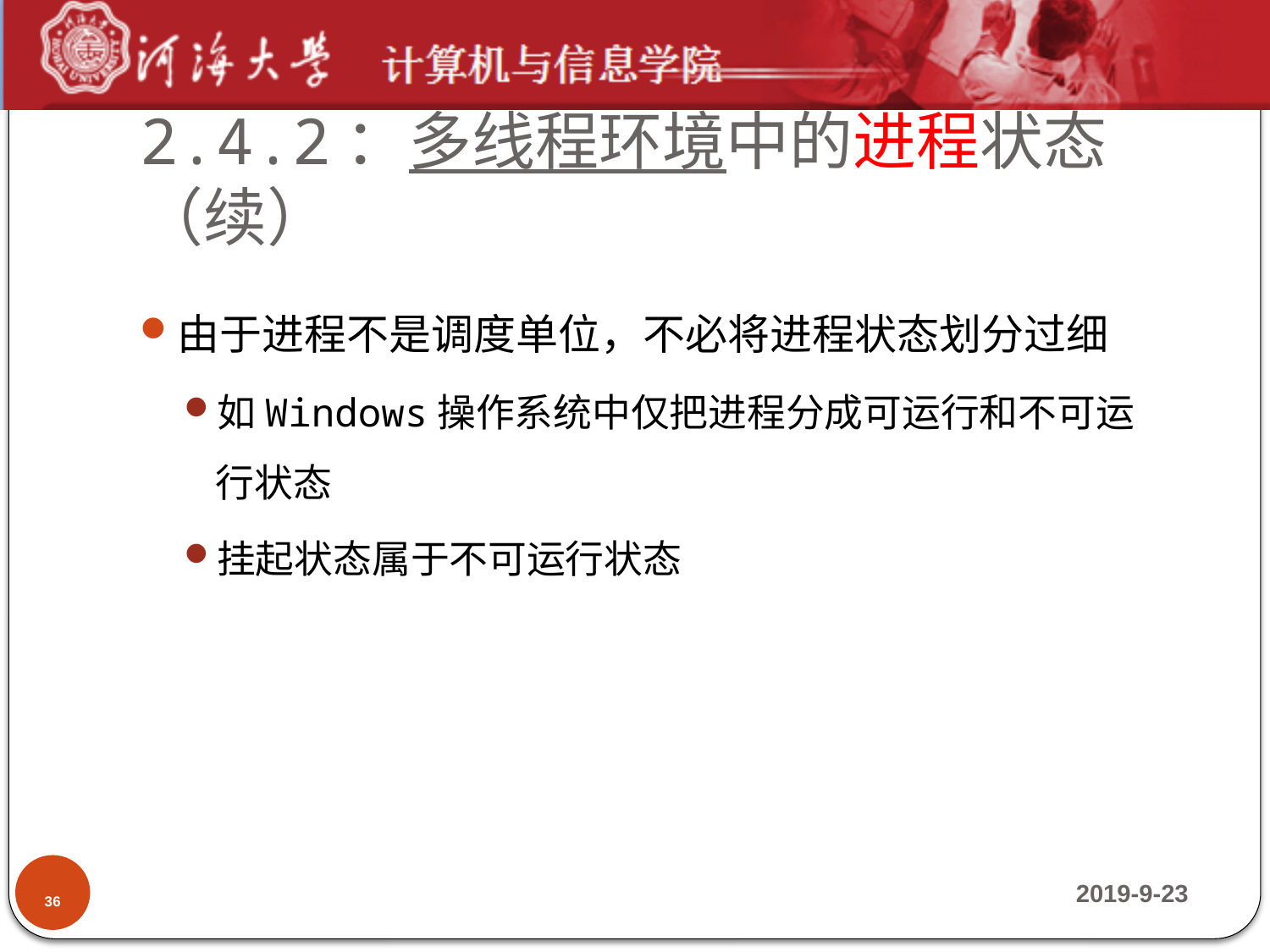

# 2.4.2：多线程环境中的进程状态（续）
由于进程不是调度单位，不必将进程状态划分过细
如Windows操作系统中仅把进程分成可运行和不可运行状态
挂起状态属于不可运行状态

36
2019-9-23